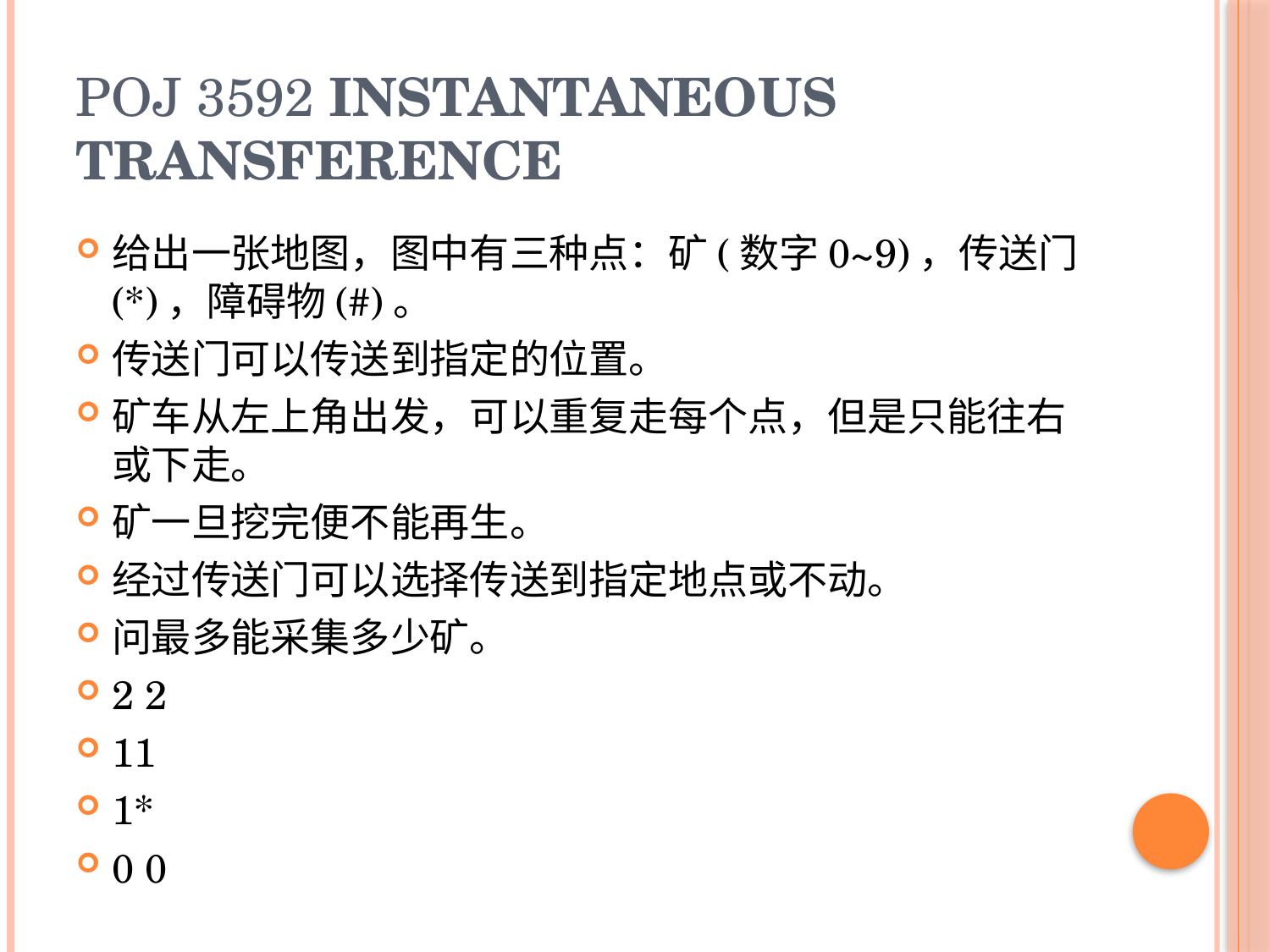

# POJ 3592 Instantaneous Transference
给出一张地图，图中有三种点：矿(数字0~9)，传送门(*)，障碍物(#)。
传送门可以传送到指定的位置。
矿车从左上角出发，可以重复走每个点，但是只能往右或下走。
矿一旦挖完便不能再生。
经过传送门可以选择传送到指定地点或不动。
问最多能采集多少矿。
2 2
11
1*
0 0